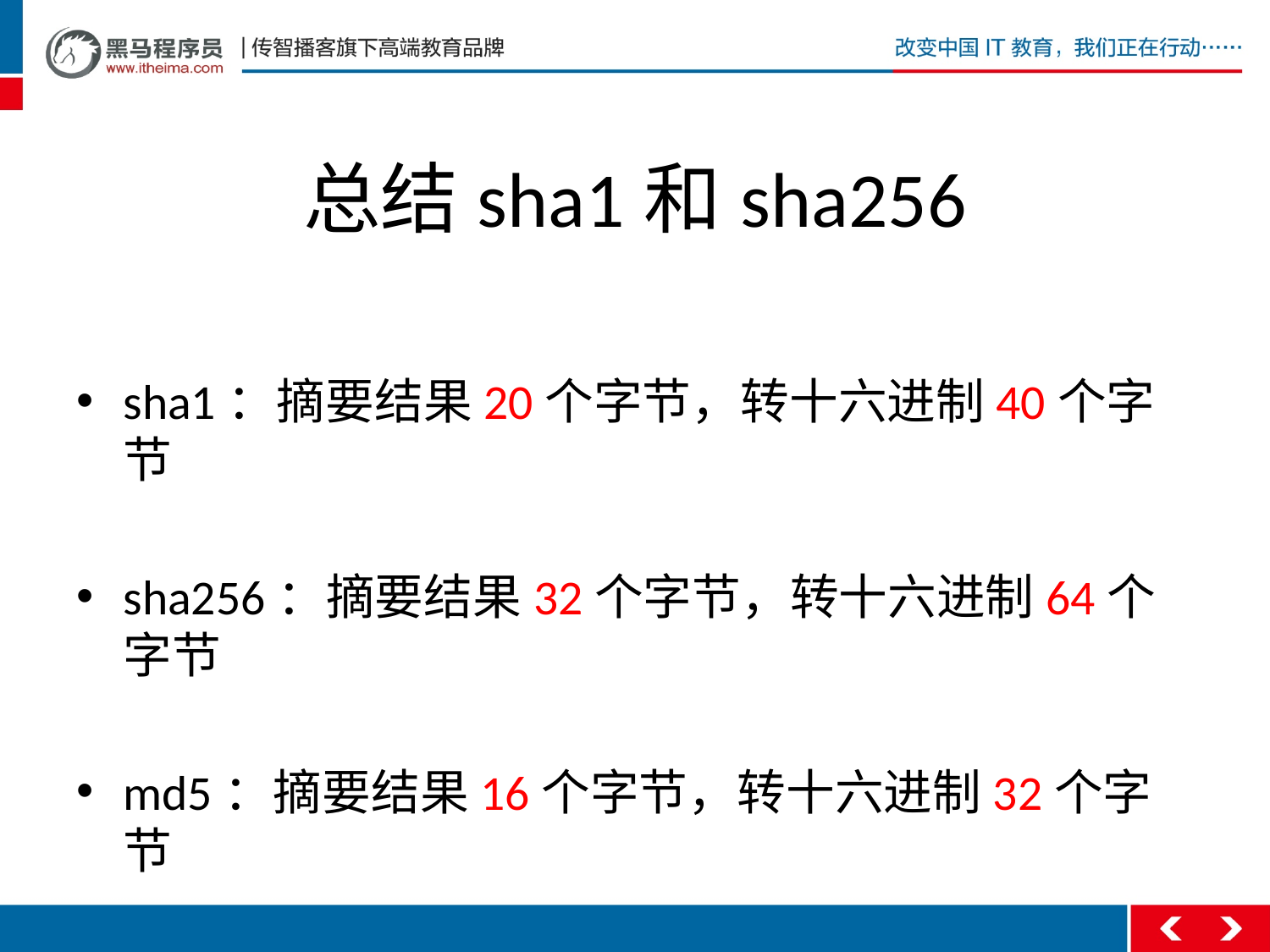

# 总结sha1和sha256

sha1：摘要结果20个字节，转十六进制40个字节

sha256：摘要结果32个字节，转十六进制64个字节

md5：摘要结果16个字节，转十六进制32个字节